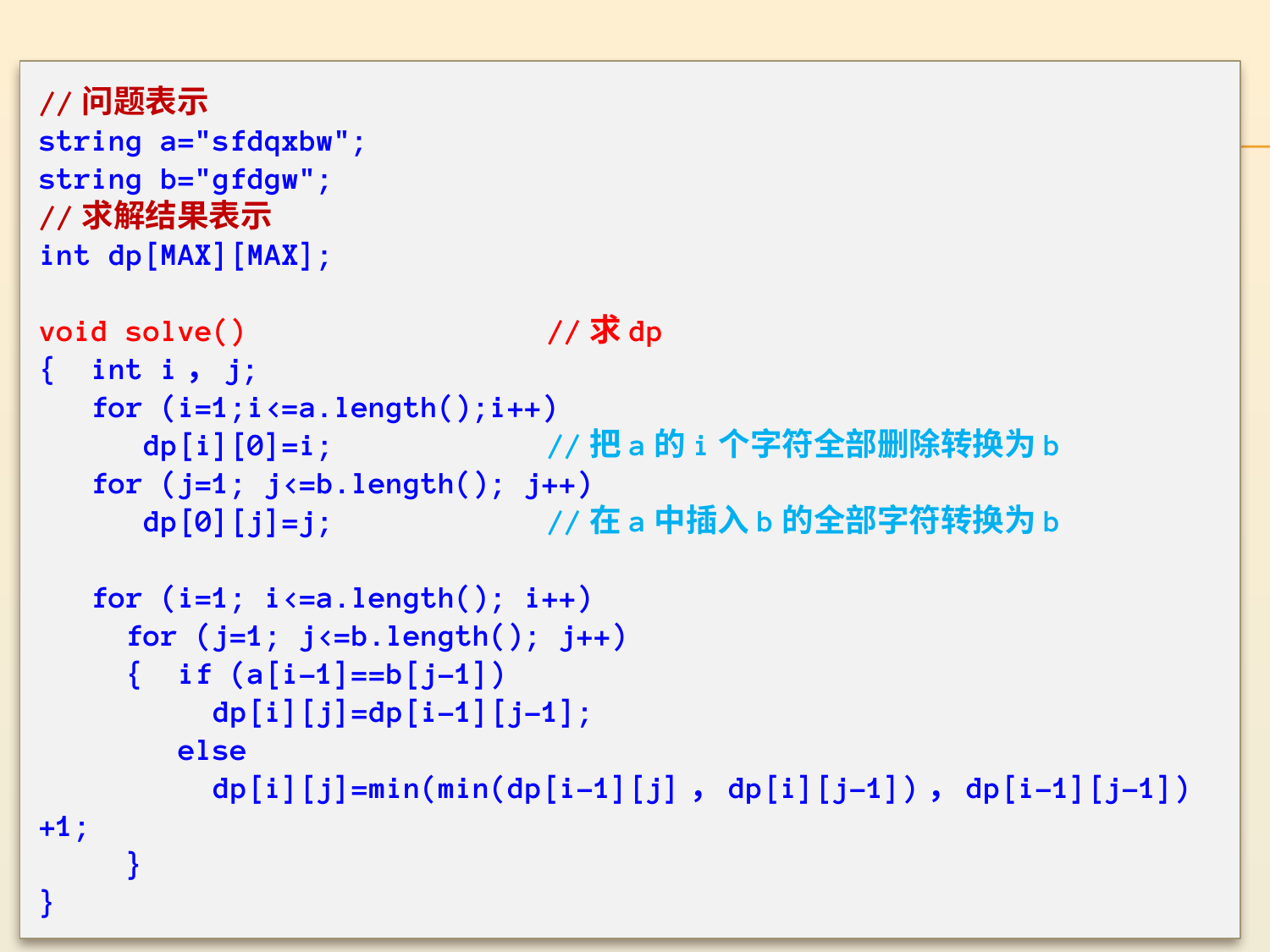

//问题表示
string a="sfdqxbw";
string b="gfdgw";
//求解结果表示
int dp[MAX][MAX];
void solve()			//求dp
{  int i，j;
   for (i=1;i<=a.length();i++)
      dp[i][0]=i;		//把a的i个字符全部删除转换为b
   for (j=1; j<=b.length(); j++)
      dp[0][j]=j;		//在a中插入b的全部字符转换为b
   for (i=1; i<=a.length(); i++)
     for (j=1; j<=b.length(); j++)
     {  if (a[i-1]==b[j-1])
          dp[i][j]=dp[i-1][j-1];
        else
          dp[i][j]=min(min(dp[i-1][j]，dp[i][j-1])，dp[i-1][j-1])+1;
     }
}